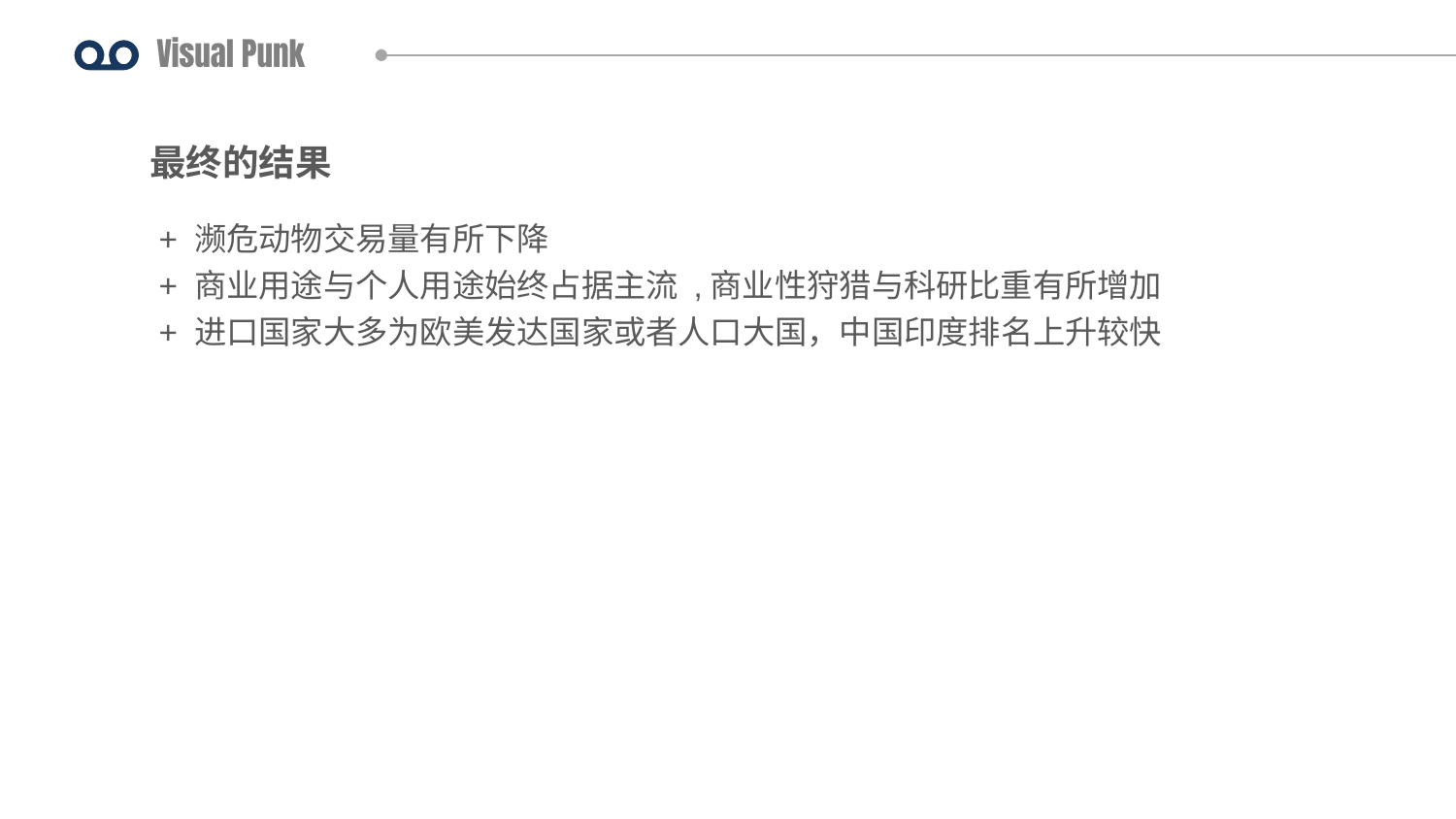

Visual Punk

最终的结果
 + 濒危动物交易量有所下降
 + 商业用途与个人用途始终占据主流 ,商业性狩猎与科研比重有所增加
 + 进口国家大多为欧美发达国家或者人口大国，中国印度排名上升较快